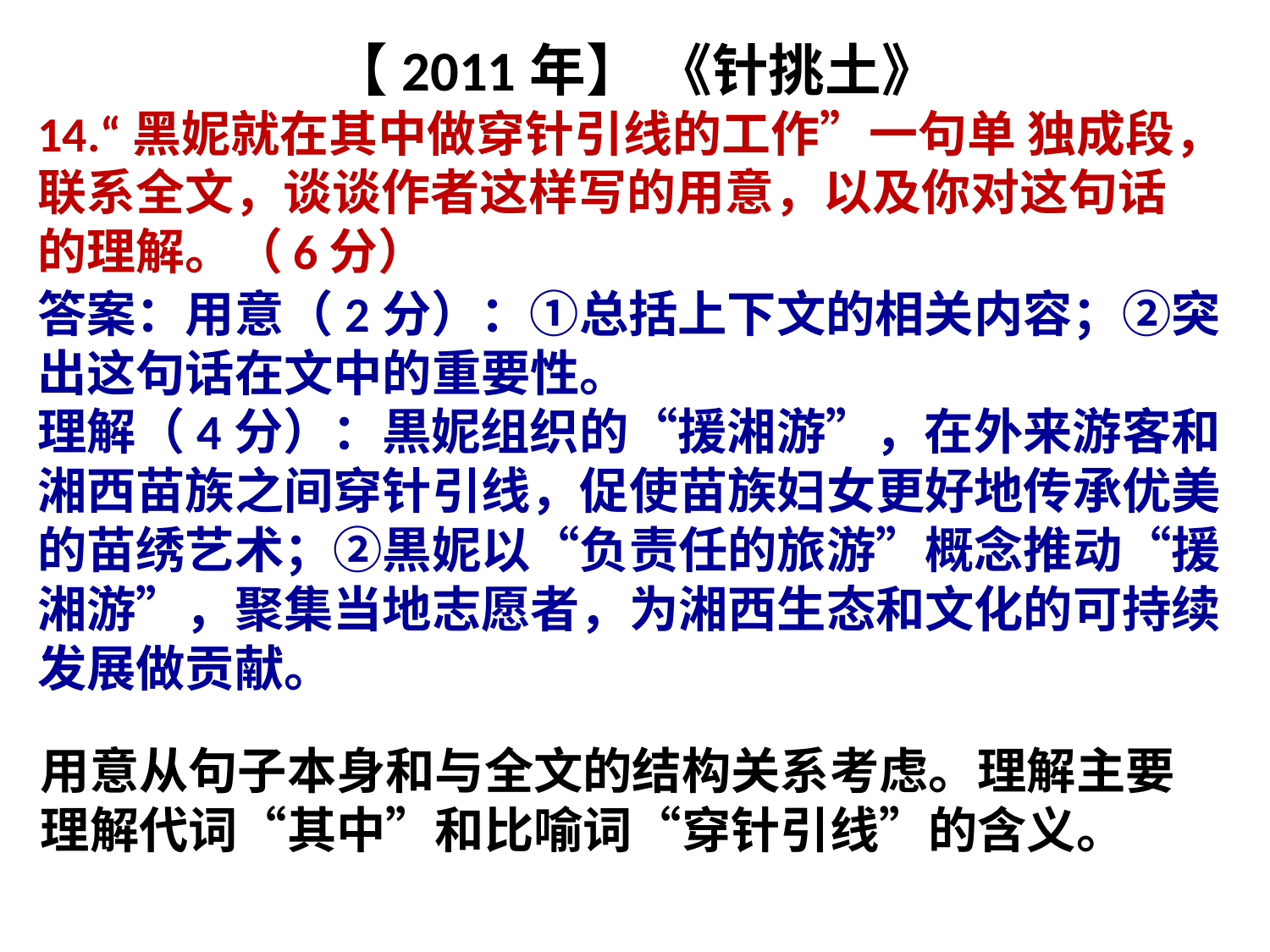

# 【2011年】 《针挑土》
14.“黑妮就在其中做穿针引线的工作”一句单 独成段，联系全文，谈谈作者这样写的用意，以及你对这句话的理解。（6分）

答案：用意（2分）：①总括上下文的相关内容；②突出这句话在文中的重要性。
理解（4分）：黒妮组织的“援湘游”，在外来游客和湘西苗族之间穿针引线，促使苗族妇女更好地传承优美的苗绣艺术；②黒妮以“负责任的旅游”概念推动“援湘游”，聚集当地志愿者，为湘西生态和文化的可持续发展做贡献。
用意从句子本身和与全文的结构关系考虑。理解主要理解代词“其中”和比喻词“穿针引线”的含义。